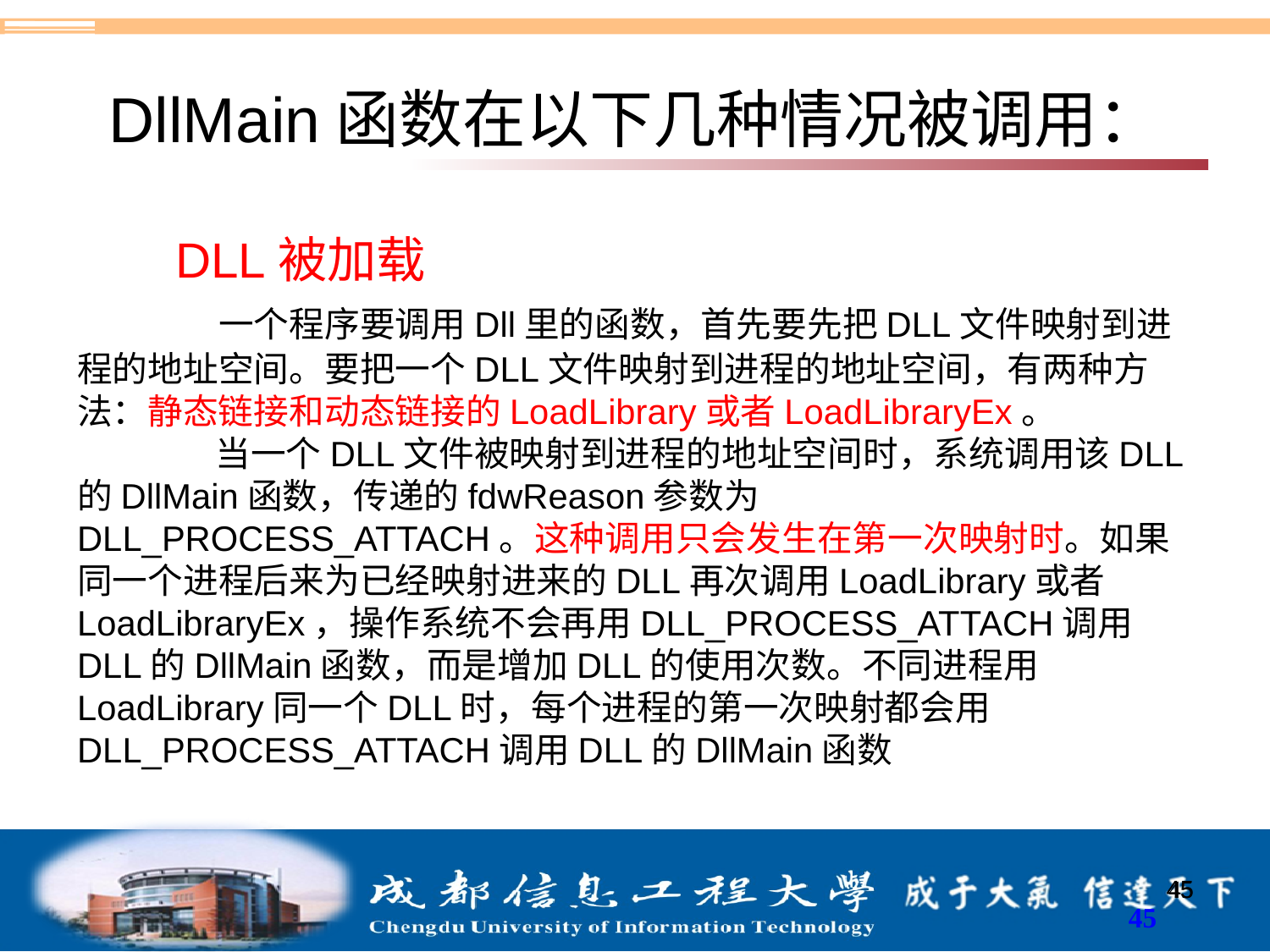

# DllMain函数在以下几种情况被调用：
DLL被加载
    一个程序要调用Dll里的函数，首先要先把DLL文件映射到进程的地址空间。要把一个DLL文件映射到进程的地址空间，有两种方法：静态链接和动态链接的LoadLibrary或者LoadLibraryEx。
    当一个DLL文件被映射到进程的地址空间时，系统调用该DLL的DllMain函数，传递的fdwReason参数为DLL_PROCESS_ATTACH。这种调用只会发生在第一次映射时。如果同一个进程后来为已经映射进来的DLL再次调用LoadLibrary或者LoadLibraryEx，操作系统不会再用DLL_PROCESS_ATTACH调用DLL的DllMain函数，而是增加DLL的使用次数。不同进程用LoadLibrary同一个DLL时，每个进程的第一次映射都会用DLL_PROCESS_ATTACH调用DLL的DllMain函数

45